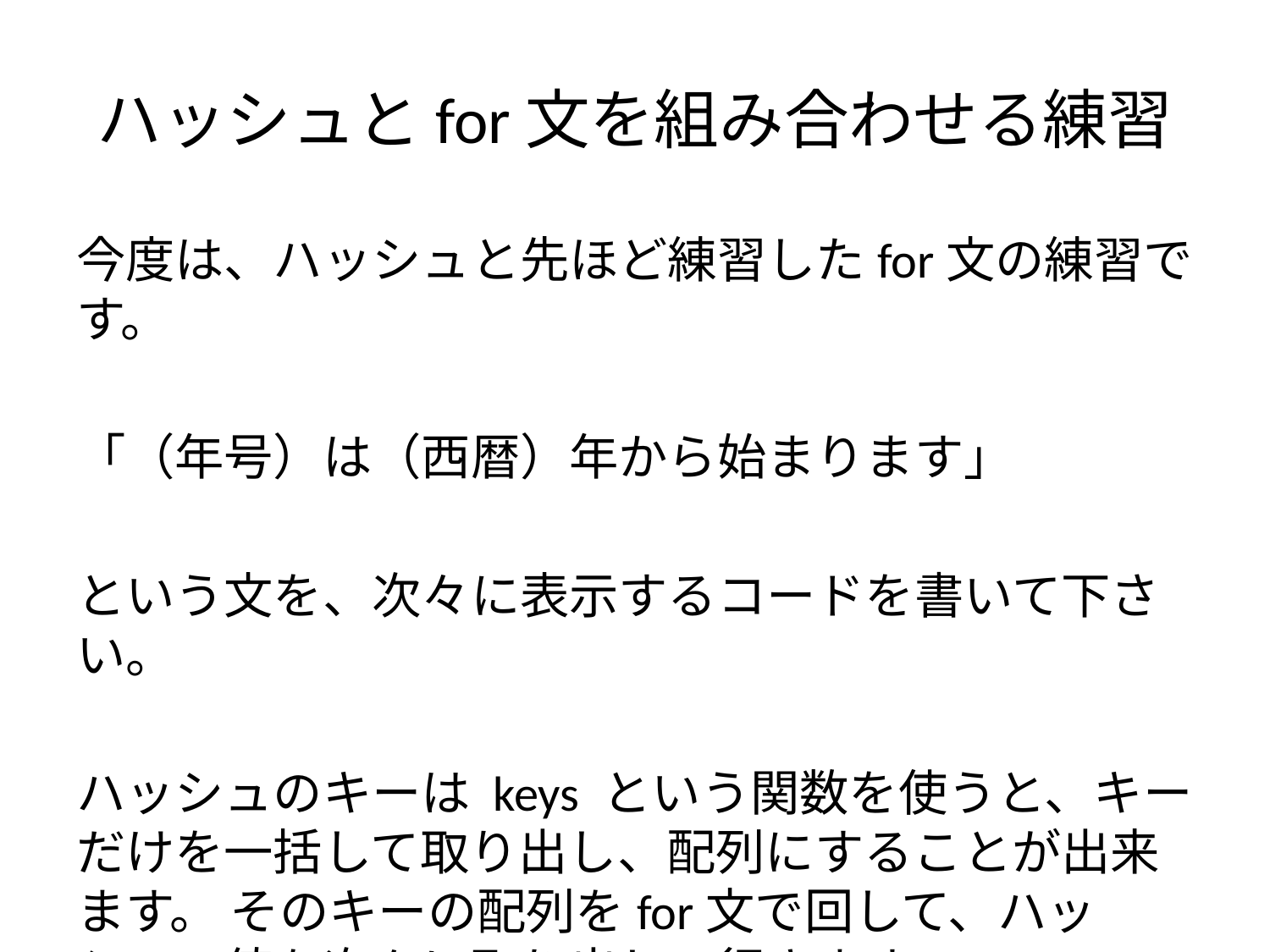

# ハッシュとfor文を組み合わせる練習
今度は、ハッシュと先ほど練習したfor文の練習です。

「（年号）は（西暦）年から始まります」

という文を、次々に表示するコードを書いて下さい。

ハッシュのキーは keys という関数を使うと、キーだけを一括して取り出し、配列にすることが出来ます。 そのキーの配列をfor文で回して、ハッシュの値を次々に取り出して行きます。